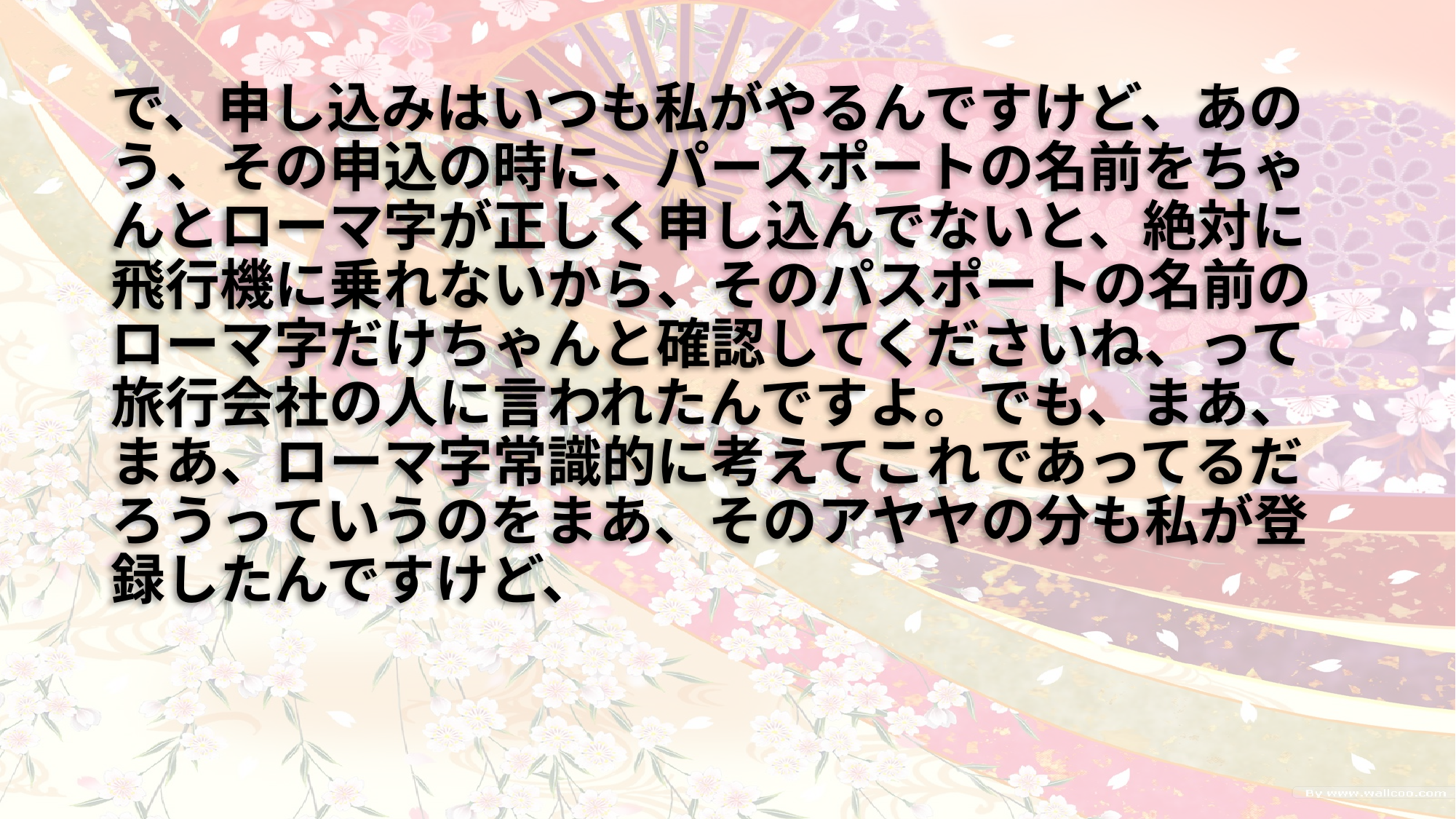

で、申し込みはいつも私がやるんですけど、あのう、その申込の時に、パースポートの名前をちゃんとローマ字が正しく申し込んでないと、絶対に飛行機に乗れないから、そのパスポートの名前のローマ字だけちゃんと確認してくださいね、って旅行会社の人に言われたんですよ。でも、まあ、まあ、ローマ字常識的に考えてこれであってるだろうっていうのをまあ、そのアヤヤの分も私が登録したんですけど、